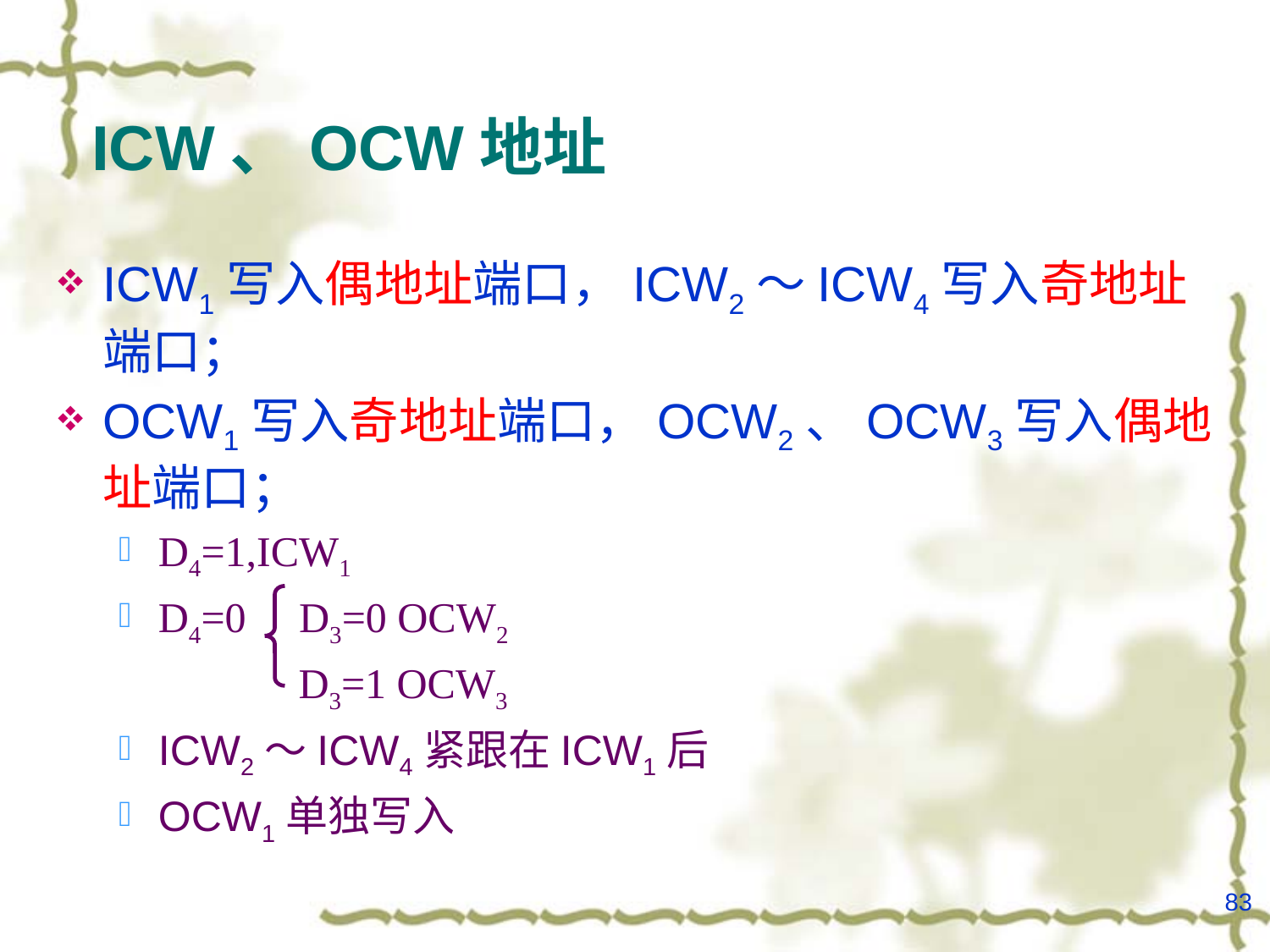

# ICW、OCW地址
ICW1写入偶地址端口，ICW2～ICW4写入奇地址端口；
OCW1写入奇地址端口，OCW2、OCW3写入偶地址端口；
D4=1,ICW1
D4=0     D3=0 OCW2
                 D3=1 OCW3
ICW2～ICW4紧跟在ICW1后
OCW1单独写入

83